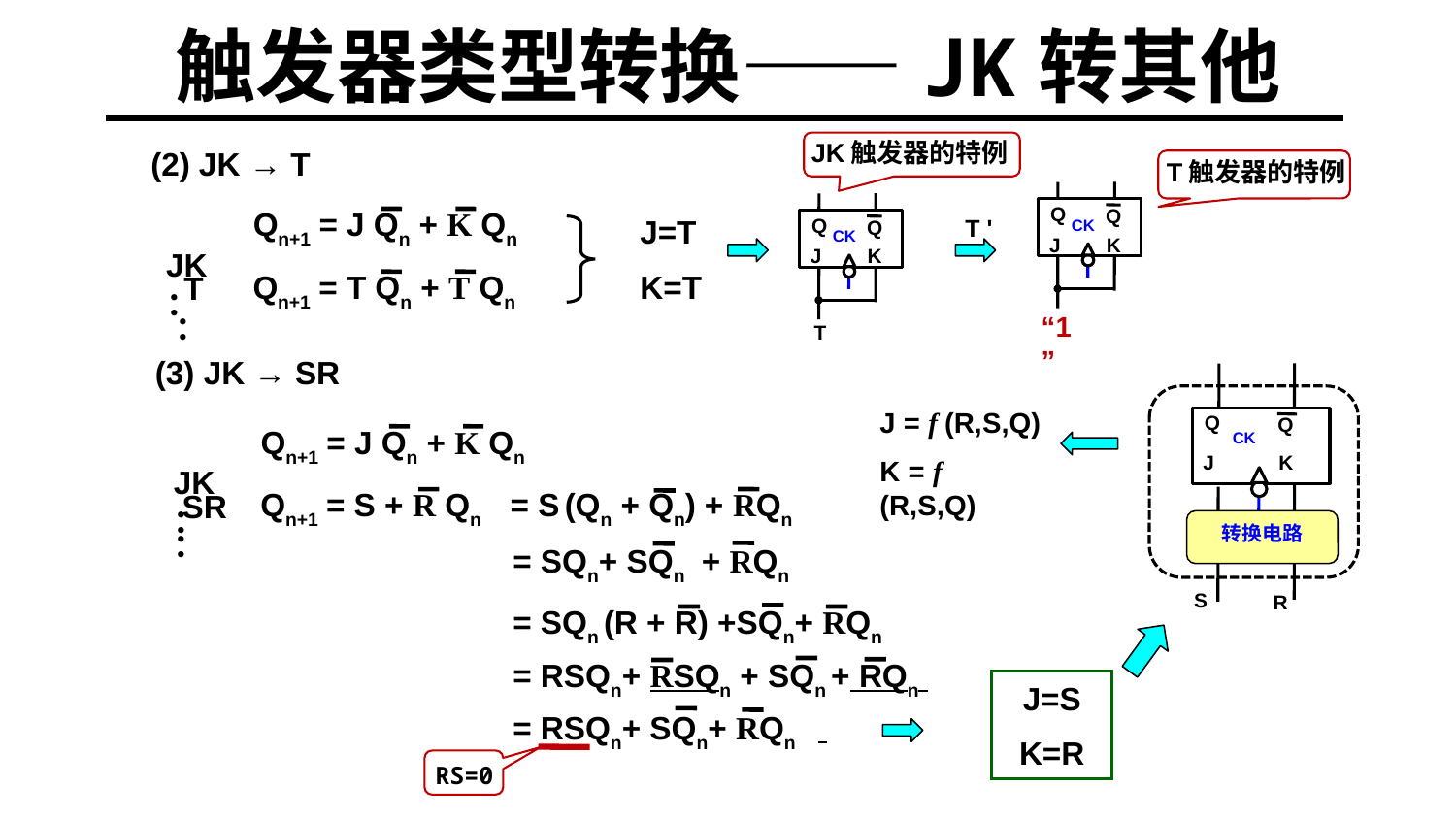

# 触发器类型转换——JK转其他
JK触发器的特例

(2) JK → T
T触发器的特例

Q
Q

K
J

CK

“1”
Q
Q

K
J

CK

T
Qn+1 = J Qn + K Qn

 JK：
J=T
K=T
T '

Qn+1 = T Qn + T Qn

 T ：
(3) JK → SR
Q
Q

K
J

CK

CP
R

S
J = f (R,S,Q)
K = f (R,S,Q)
Qn+1 = J Qn + K Qn

 JK：

Qn+1 = S + R Qn

= S (Qn + Qn) + RQn

 SR ：
转换电路
  = SQn+ SQn  + RQn

  = SQn (R + R) +SQn+ RQn

  = RSQn+ RSQn + SQn + RQn

J=S
K=R
  = RSQn+ SQn+ RQn

4

RS=0